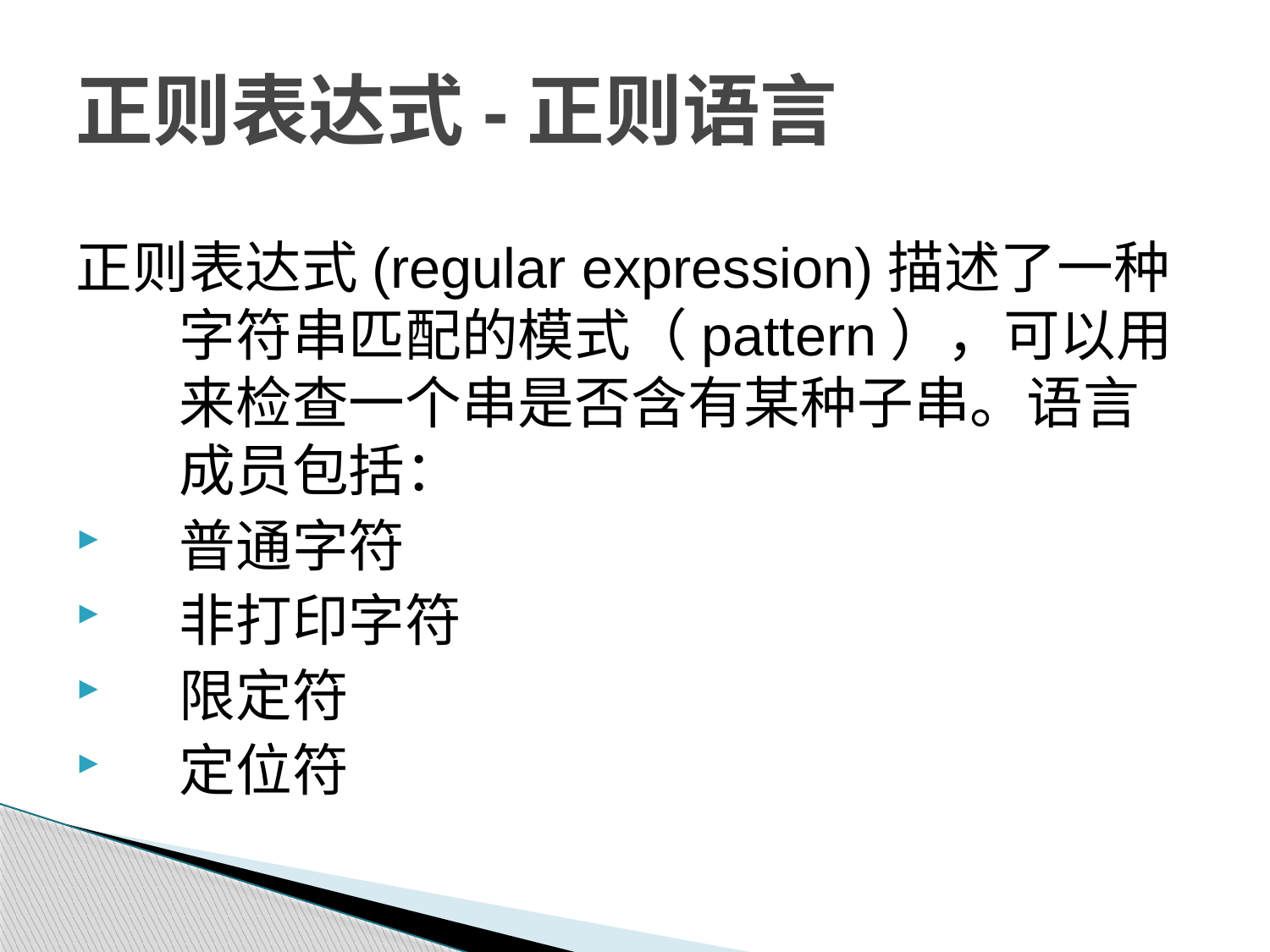

# 正则表达式-正则语言
正则表达式(regular expression)描述了一种字符串匹配的模式（pattern），可以用来检查一个串是否含有某种子串。语言成员包括：
普通字符
非打印字符
限定符
定位符